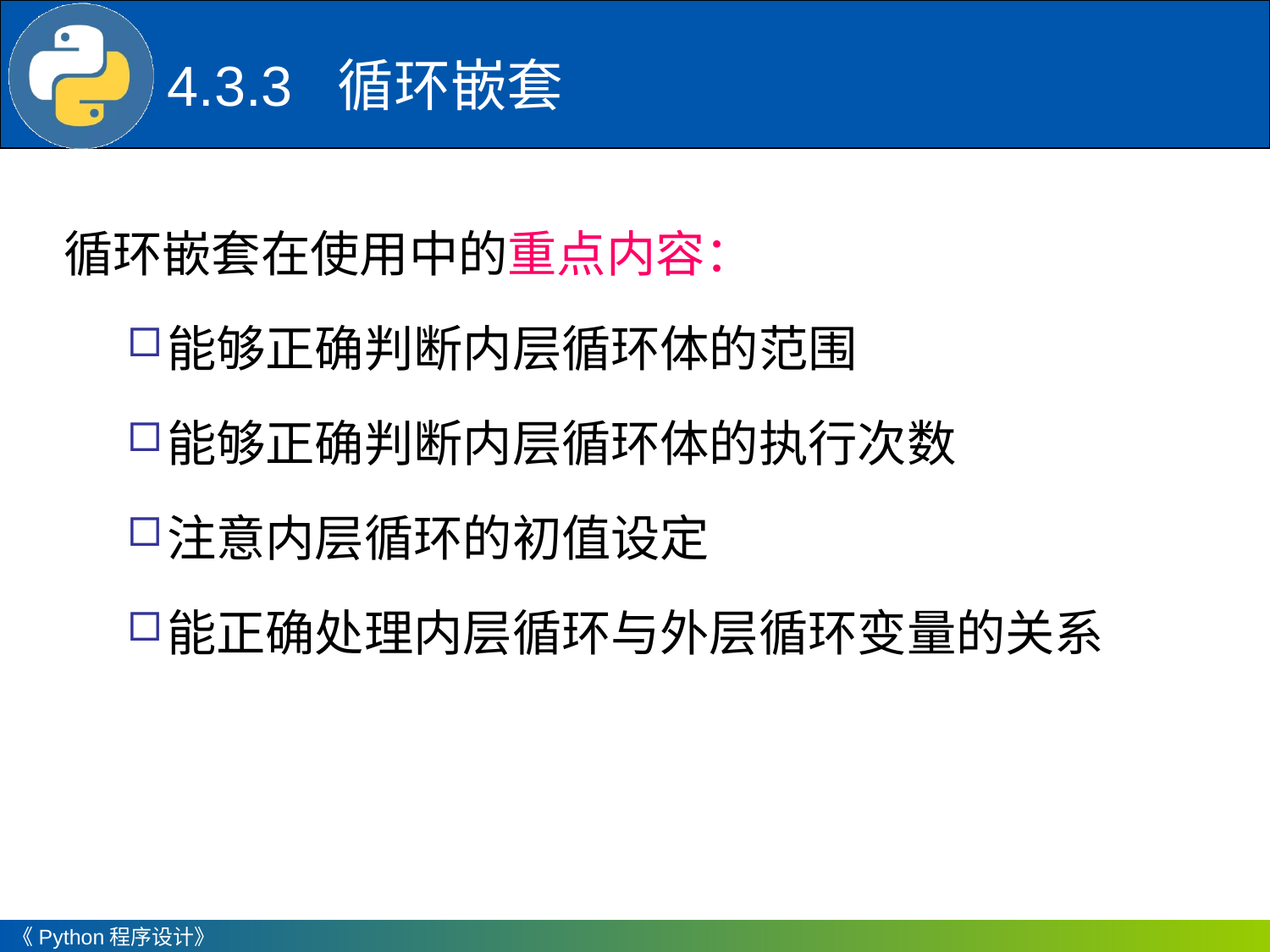

4.3.3  循环嵌套
循环嵌套在使用中的重点内容：
能够正确判断内层循环体的范围
能够正确判断内层循环体的执行次数
注意内层循环的初值设定
能正确处理内层循环与外层循环变量的关系